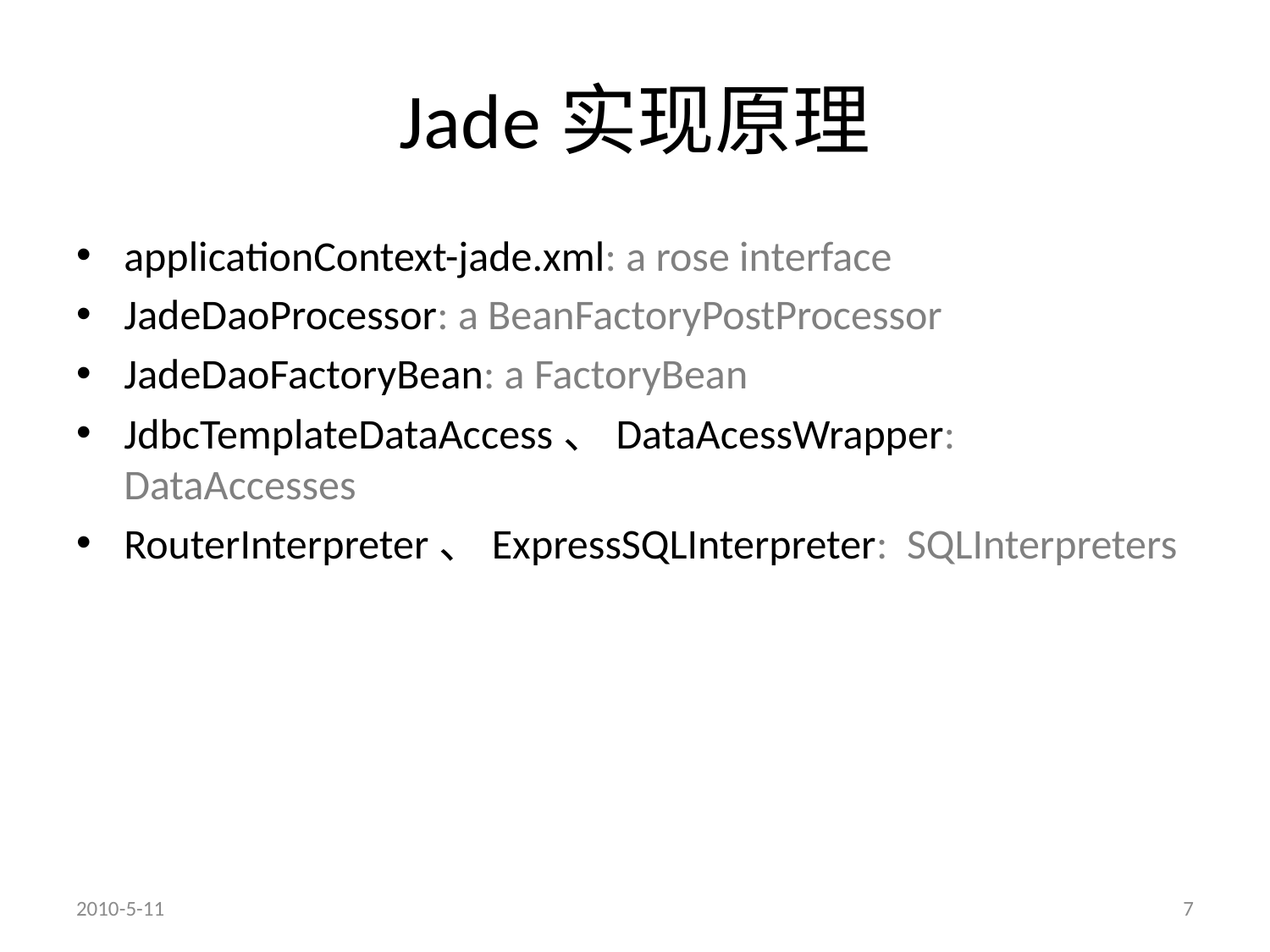

# Jade实现原理
applicationContext-jade.xml: a rose interface
JadeDaoProcessor: a BeanFactoryPostProcessor
JadeDaoFactoryBean: a FactoryBean
JdbcTemplateDataAccess、DataAcessWrapper: DataAccesses
RouterInterpreter、ExpressSQLInterpreter:  SQLInterpreters

2010-5-11
7